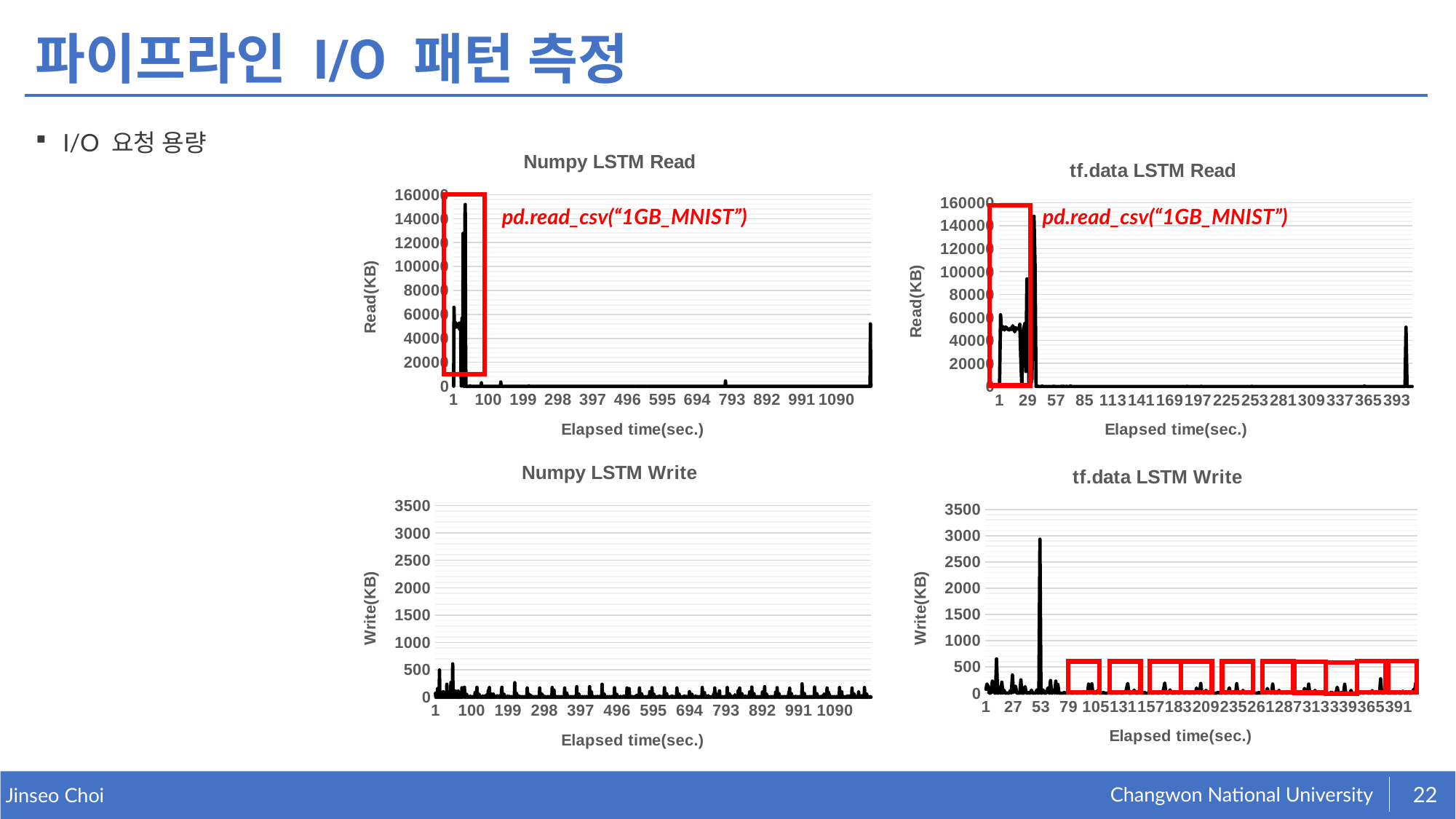

# 파이프라인 I/O 패턴 측정
I/O 요청 용량

### Chart: Numpy LSTM Read

| Category |  |
|---|---|

### Chart: tf.data LSTM Read

| Category |  |
|---|---|
pd.read_csv(“1GB_MNIST”)
pd.read_csv(“1GB_MNIST”)

### Chart: Numpy LSTM Write

| Category |  |
|---|---|

### Chart: tf.data LSTM Write

| Category |  |
|---|---|

22